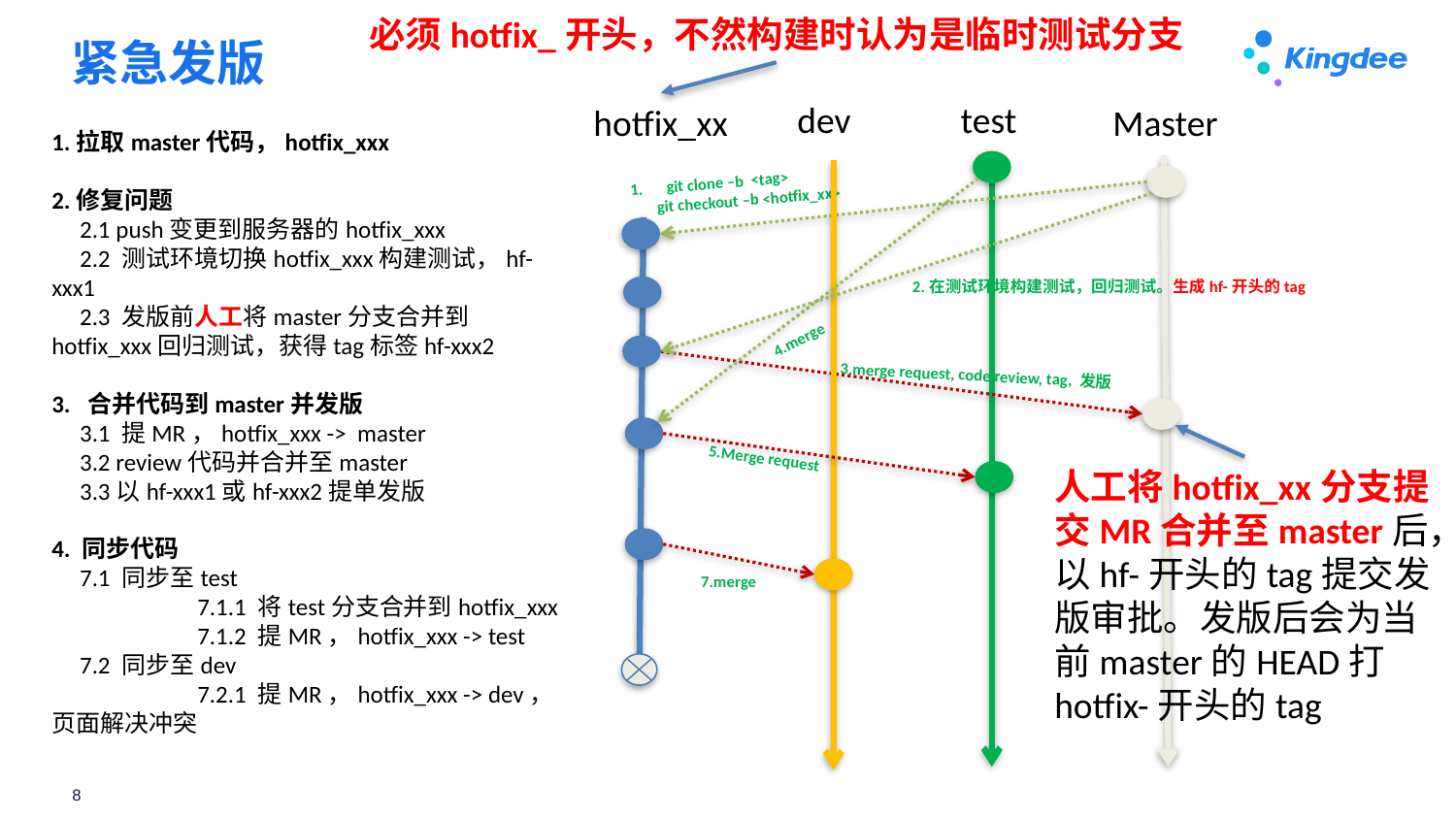

必须hotfix_开头，不然构建时认为是临时测试分支
# 紧急发版
dev
test
hotfix_xx
Master
1.拉取master代码，hotfix_xxx

2.修复问题
     2.1 push变更到服务器的hotfix_xxx
     2.2 测试环境切换hotfix_xxx构建测试，hf-xxx1
     2.3 发版前人工将master分支合并到hotfix_xxx回归测试，获得tag标签hf-xxx2

3.  合并代码到master并发版
     3.1 提MR，hotfix_xxx ->  master
     3.2 review代码并合并至master
     3.3以hf-xxx1或hf-xxx2提单发版

4. 同步代码
     7.1 同步至test
	7.1.1 将test分支合并到hotfix_xxx
	7.1.2 提MR，hotfix_xxx -> test
     7.2 同步至dev
	7.2.1 提MR，hotfix_xxx -> dev，页面解决冲突

git clone –b  <tag>
       git checkout –b <hotfix_xx>

2.在测试环境构建测试，回归测试。生成hf-开头的tag

4.merge

3.merge request, code review, tag, 发版

5.Merge request
人工将hotfix_xx分支提交MR合并至master后，
以hf-开头的tag提交发版审批。发版后会为当前master的HEAD打hotfix-开头的tag

7.merge